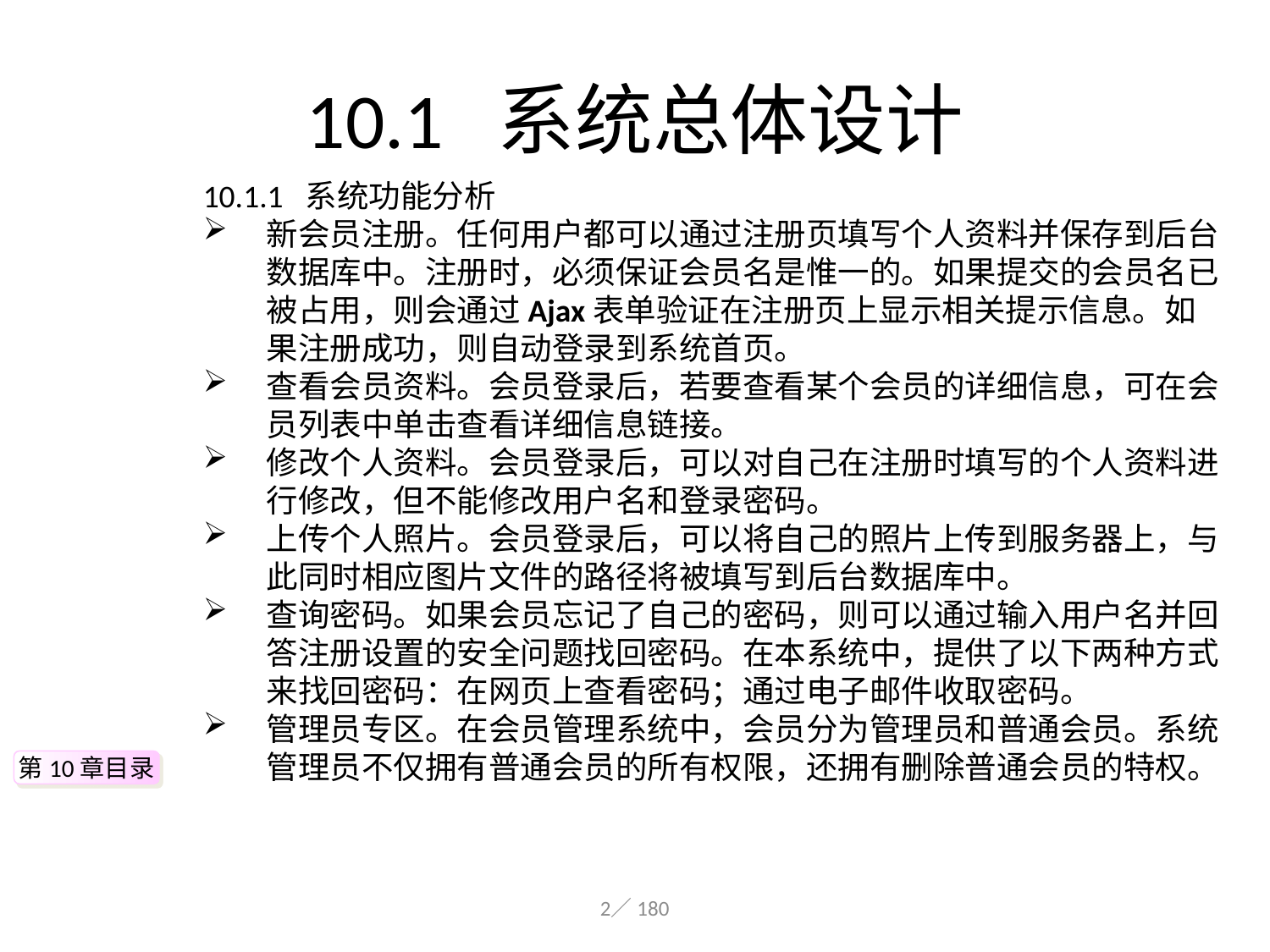

10.1  系统总体设计
10.1.1  系统功能分析
新会员注册。任何用户都可以通过注册页填写个人资料并保存到后台数据库中。注册时，必须保证会员名是惟一的。如果提交的会员名已被占用，则会通过Ajax表单验证在注册页上显示相关提示信息。如果注册成功，则自动登录到系统首页。
查看会员资料。会员登录后，若要查看某个会员的详细信息，可在会员列表中单击查看详细信息链接。
修改个人资料。会员登录后，可以对自己在注册时填写的个人资料进行修改，但不能修改用户名和登录密码。
上传个人照片。会员登录后，可以将自己的照片上传到服务器上，与此同时相应图片文件的路径将被填写到后台数据库中。
查询密码。如果会员忘记了自己的密码，则可以通过输入用户名并回答注册设置的安全问题找回密码。在本系统中，提供了以下两种方式来找回密码：在网页上查看密码；通过电子邮件收取密码。
管理员专区。在会员管理系统中，会员分为管理员和普通会员。系统管理员不仅拥有普通会员的所有权限，还拥有删除普通会员的特权。

第10章目录
2／180